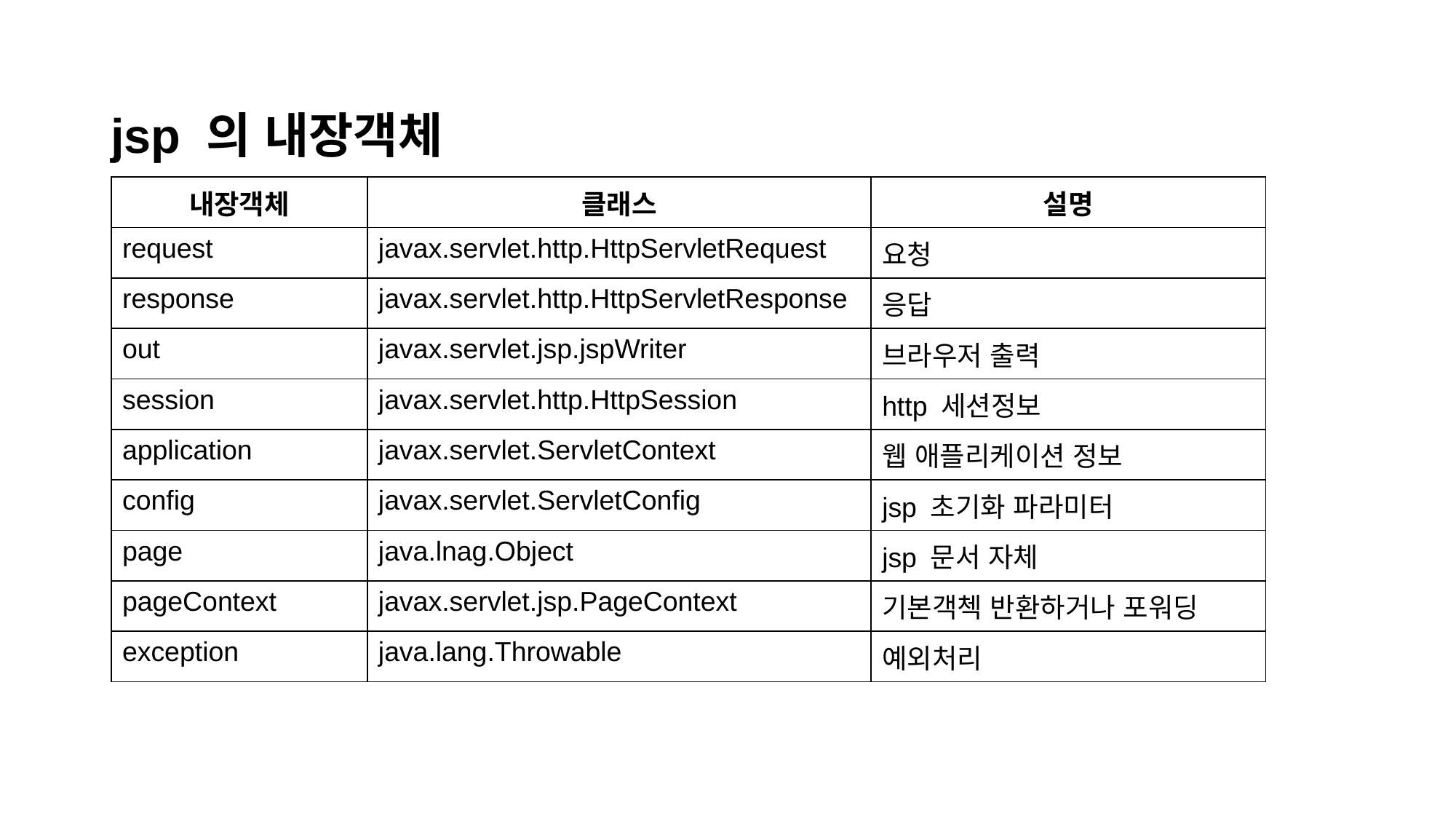

# jsp 의 내장객체
| 내장객체 | 클래스 | 설명 |
| --- | --- | --- |
| request | javax.servlet.http.HttpServletRequest | 요청 |
| response | javax.servlet.http.HttpServletResponse | 응답 |
| out | javax.servlet.jsp.jspWriter | 브라우저 출력 |
| session | javax.servlet.http.HttpSession | http 세션정보 |
| application | javax.servlet.ServletContext | 웹 애플리케이션 정보 |
| config | javax.servlet.ServletConfig | jsp 초기화 파라미터 |
| page | java.lnag.Object | jsp 문서 자체 |
| pageContext | javax.servlet.jsp.PageContext | 기본객첵 반환하거나 포워딩 |
| exception | java.lang.Throwable | 예외처리 |